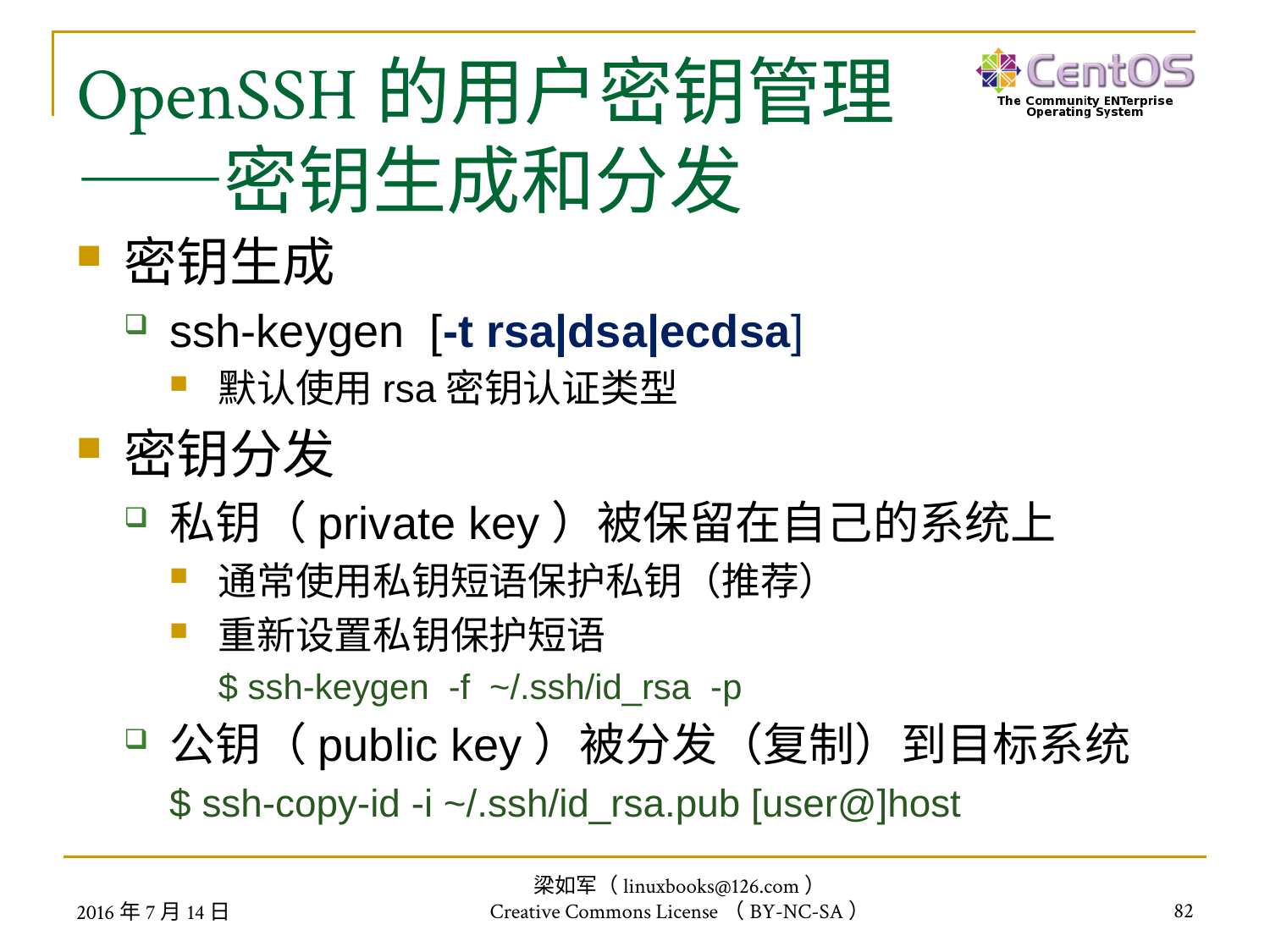

# OpenSSH的用户密钥管理 ——密钥生成和分发
密钥生成
ssh-keygen  [-t rsa|dsa|ecdsa]
默认使用rsa密钥认证类型
密钥分发
私钥（private key）被保留在自己的系统上
通常使用私钥短语保护私钥（推荐）
重新设置私钥保护短语
$ ssh-keygen  -f  ~/.ssh/id_rsa  -p
公钥（public key）被分发（复制）到目标系统
$ ssh-copy-id -i ~/.ssh/id_rsa.pub [user@]host
梁如军（linuxbooks@126.com）
Creative Commons License（BY-NC-SA）
2016年7月14日
82